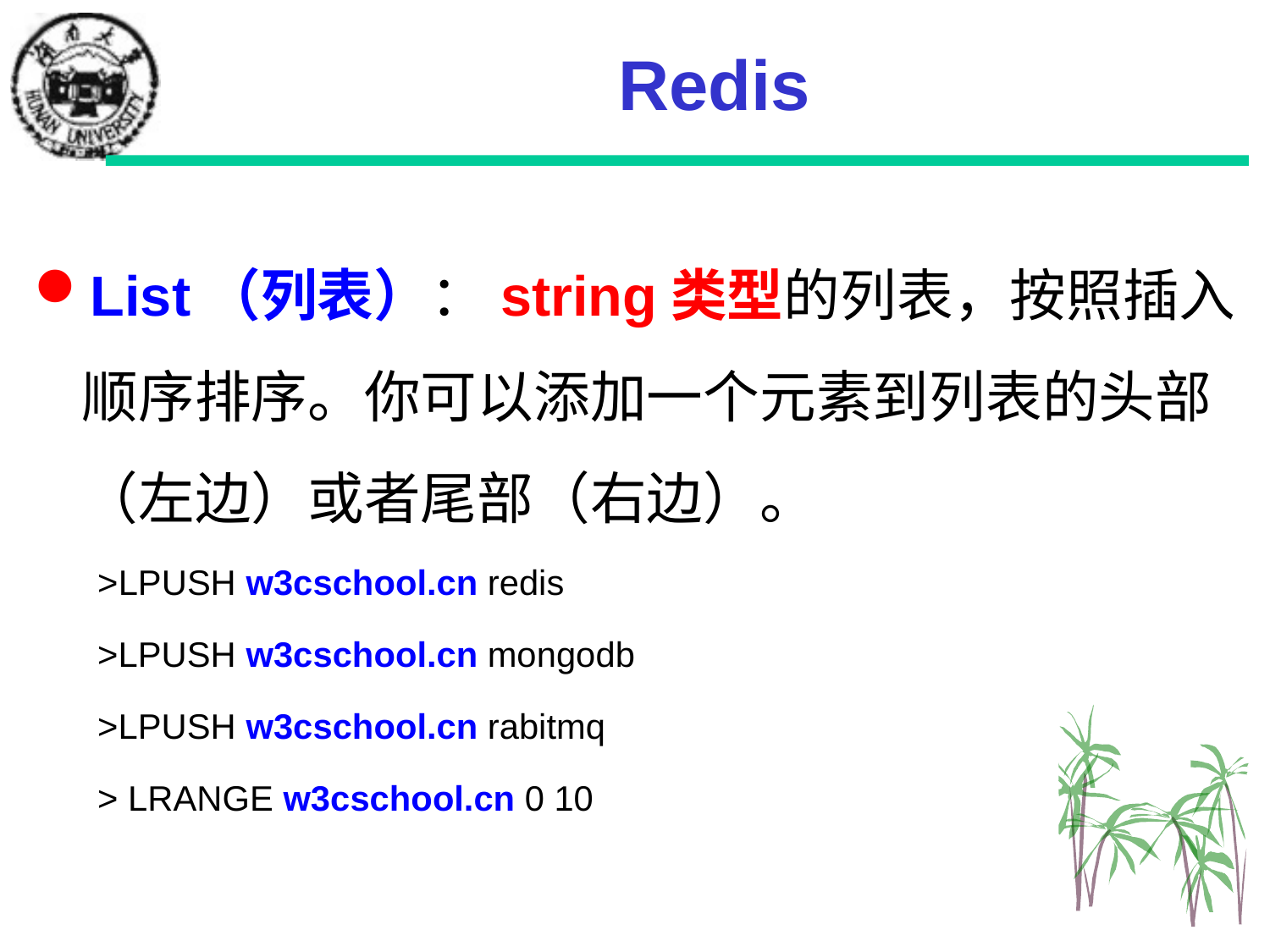

# Redis
List（列表）：string类型的列表，按照插入顺序排序。你可以添加一个元素到列表的头部（左边）或者尾部（右边）。
>LPUSH w3cschool.cn redis
>LPUSH w3cschool.cn mongodb
>LPUSH w3cschool.cn rabitmq
> LRANGE w3cschool.cn 0 10